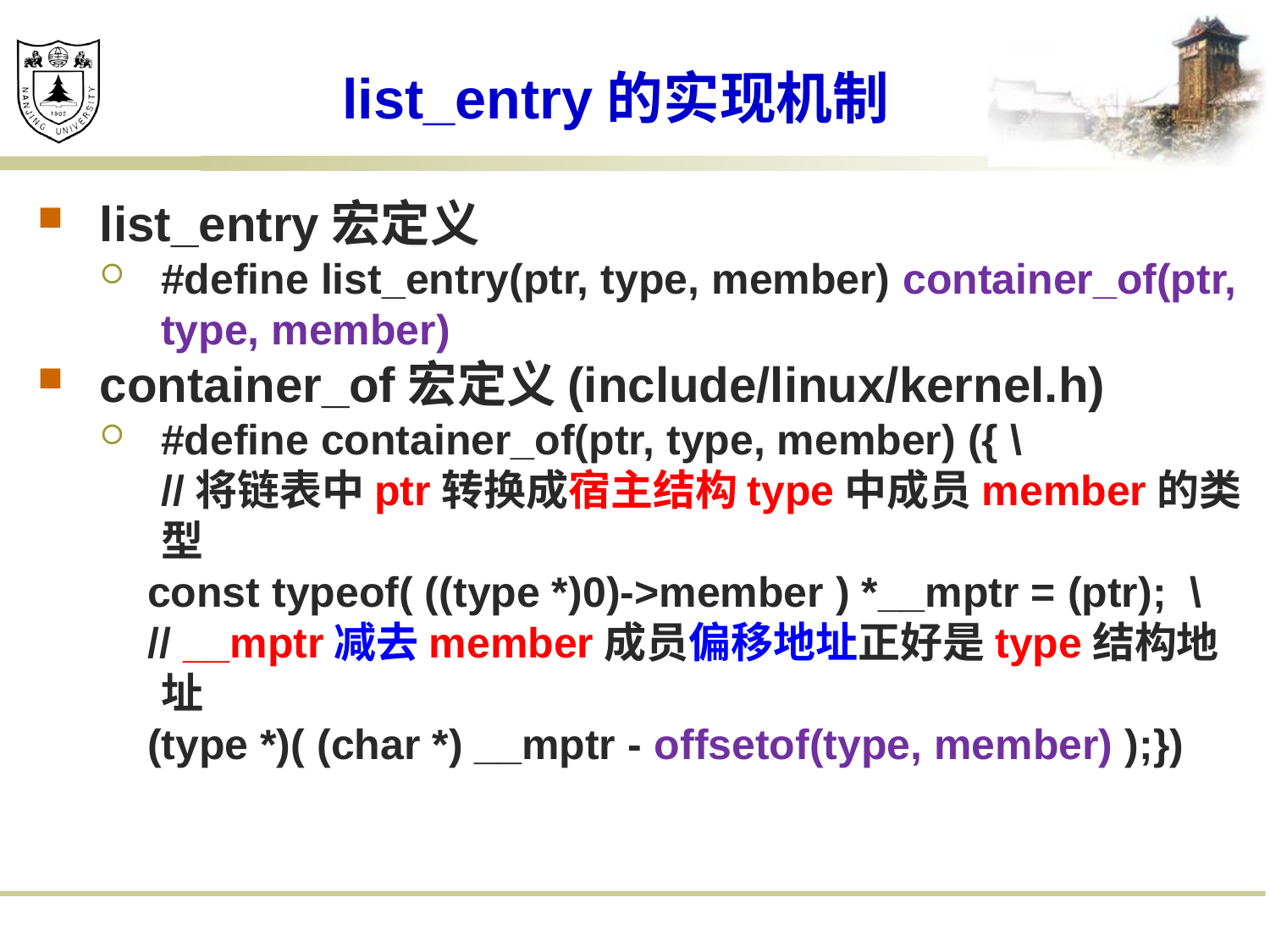

# list_entry的实现机制
list_entry宏定义
#define list_entry(ptr, type, member) container_of(ptr, type, member)
container_of宏定义(include/linux/kernel.h)
#define container_of(ptr, type, member) ({ \
	//将链表中ptr转换成宿主结构type中成员member的类型
    const typeof( ((type *)0)->member ) *__mptr = (ptr);  \
    // __mptr减去member成员偏移地址正好是type结构地址
    (type *)( (char *) __mptr - offsetof(type, member) );})

150